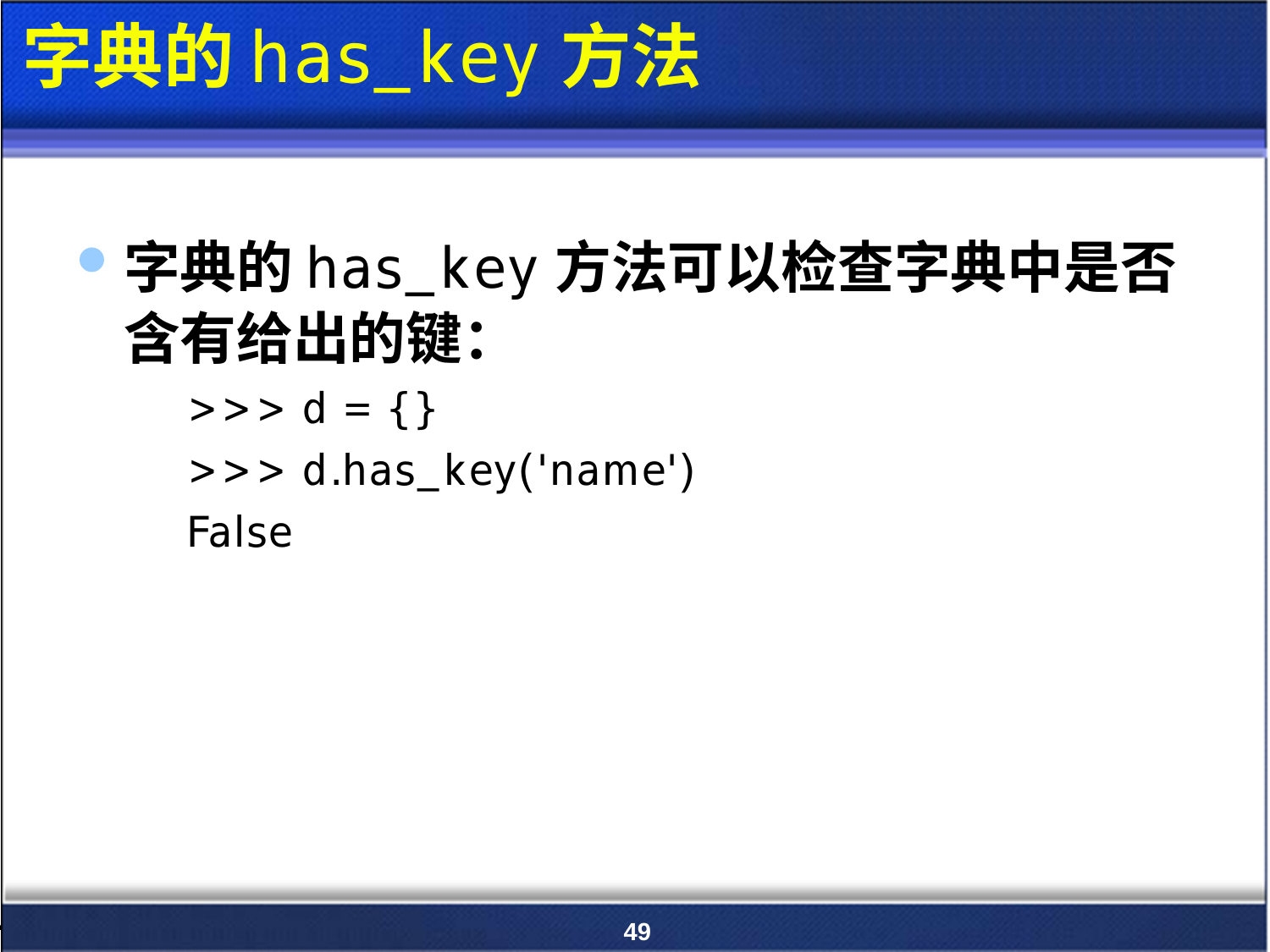

# 字典的has_key方法
字典的has_key方法可以检查字典中是否含有给出的键：
>>> d = {}
>>> d.has_key('name')
False

49